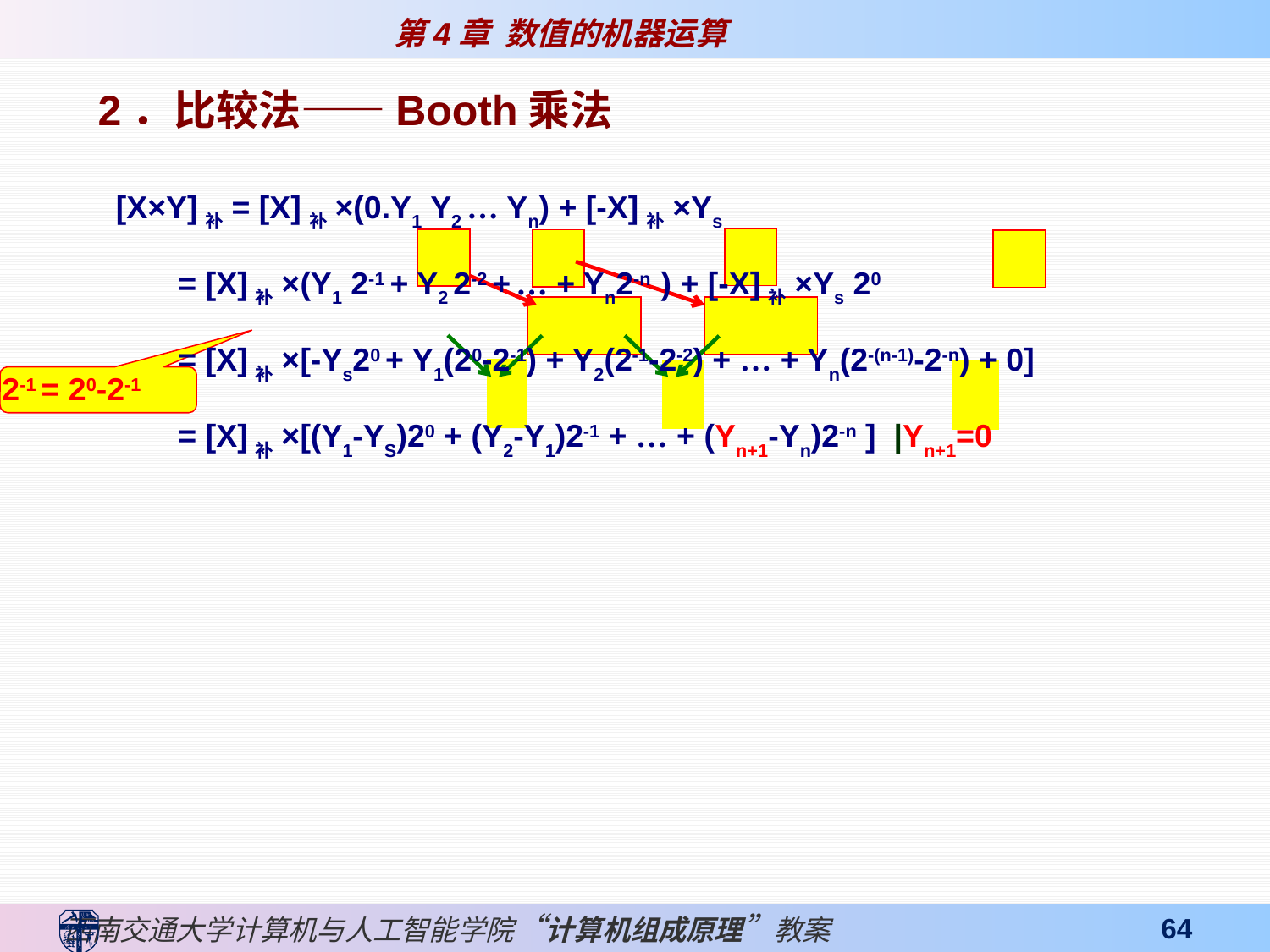

2．比较法——Booth乘法
[X×Y]补= [X]补×(0.Y1 Y2 … Yn) + [-X]补×Ys
       = [X]补×(Y1 2-1 + Y2 2-2 + … + Yn2-n  ) + [-X]补×Ys 20
       = [X]补×[-Ys20 + Y1(20-2-1) + Y2(2-1-2-2) + … + Yn(2-(n-1)-2-n) + 0]
       = [X]补×[(Y1-YS)20 + (Y2-Y1)2-1 + … + (Yn+1-Yn)2-n ]  |Yn+1=0

2-1 = 20-2-1